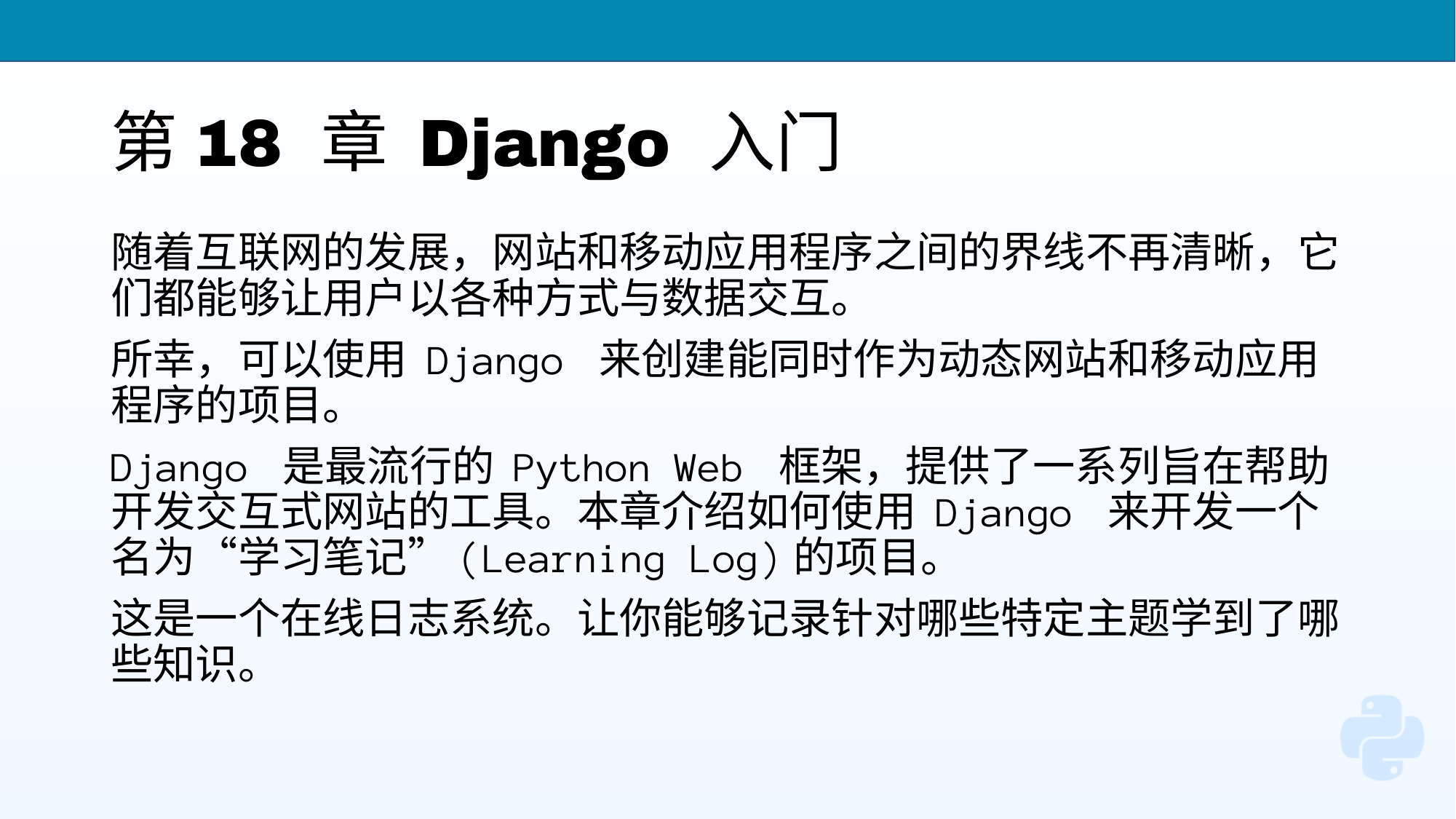

# 第18 章 Django 入门
随着互联网的发展，网站和移动应用程序之间的界线不再清晰，它们都能够让用户以各种方式与数据交互。
所幸，可以使用 Django 来创建能同时作为动态网站和移动应用程序的项目。
Django 是最流行的 Python Web 框架，提供了一系列旨在帮助开发交互式网站的工具。本章介绍如何使用 Django 来开发一个名为“学习笔记”(Learning Log)的项目。
这是一个在线日志系统。让你能够记录针对哪些特定主题学到了哪些知识。